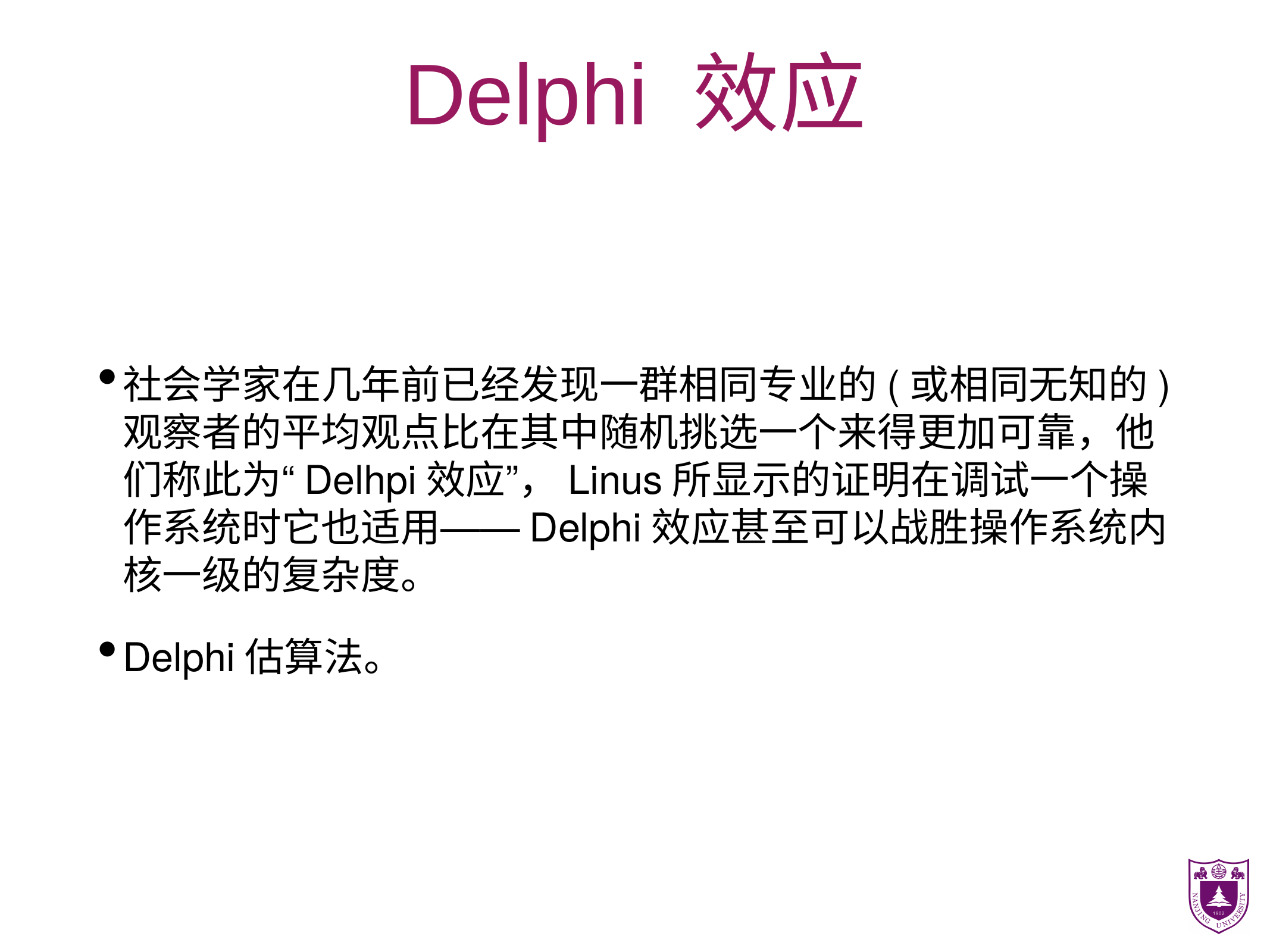

# Delphi 效应
社会学家在几年前已经发现一群相同专业的(或相同无知的)观察者的平均观点比在其中随机挑选一个来得更加可靠，他们称此为“Delhpi效应”，Linus所显示的证明在调试一个操作系统时它也适用——Delphi效应甚至可以战胜操作系统内核一级的复杂度。
Delphi估算法。